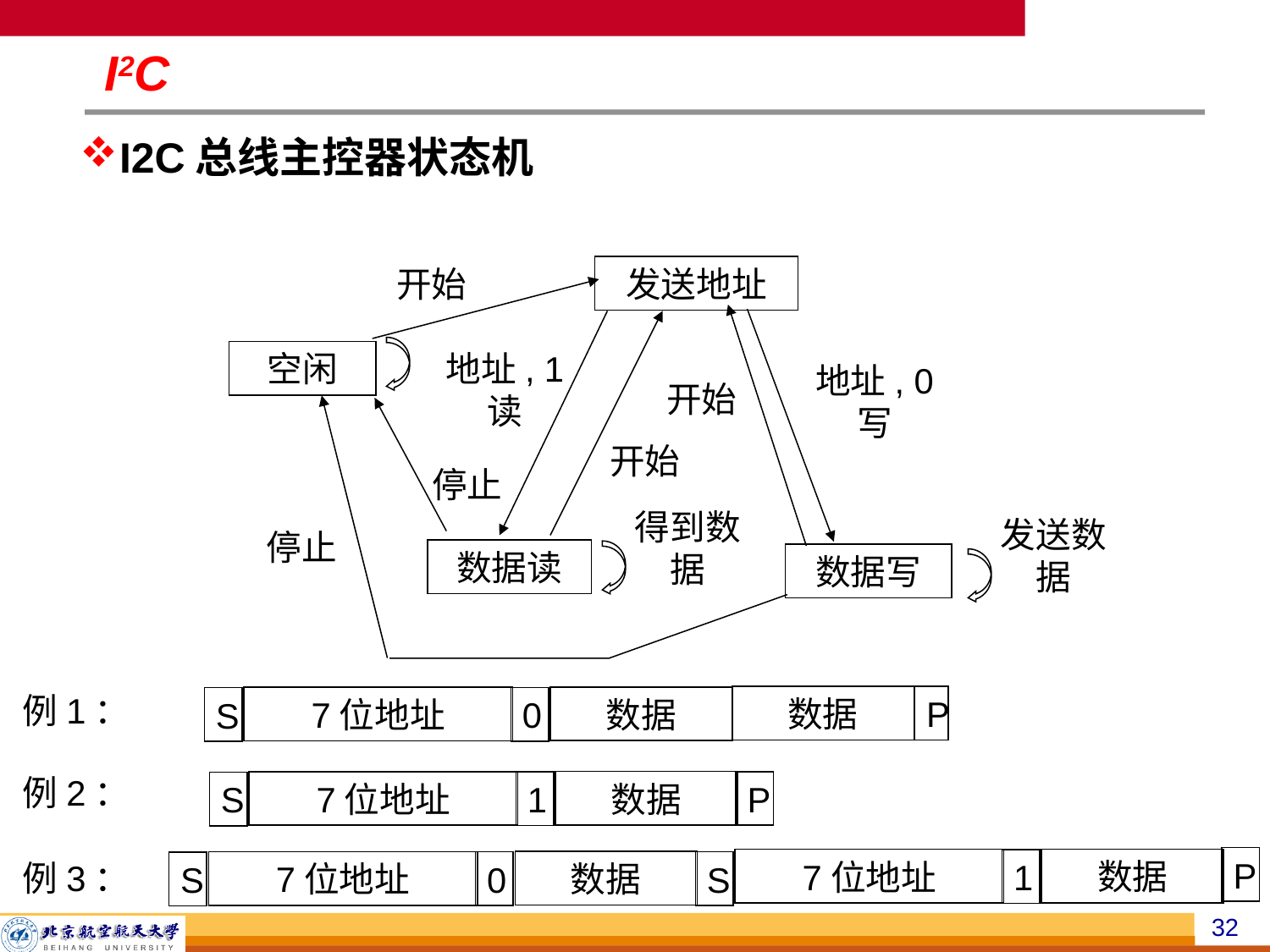

# I2C
I2C总线主控器状态机
发送地址
开始

空闲
地址, 1 读
地址, 0 写
开始

开始
停止
得到数据
发送数据
停止
数据读

数据写

例1：
P
数据
数据
7位地址
0
S
例2：
数据
7位地址
P
1
S
P
数据
7位地址
1
例3：
数据
7位地址
0
S
S